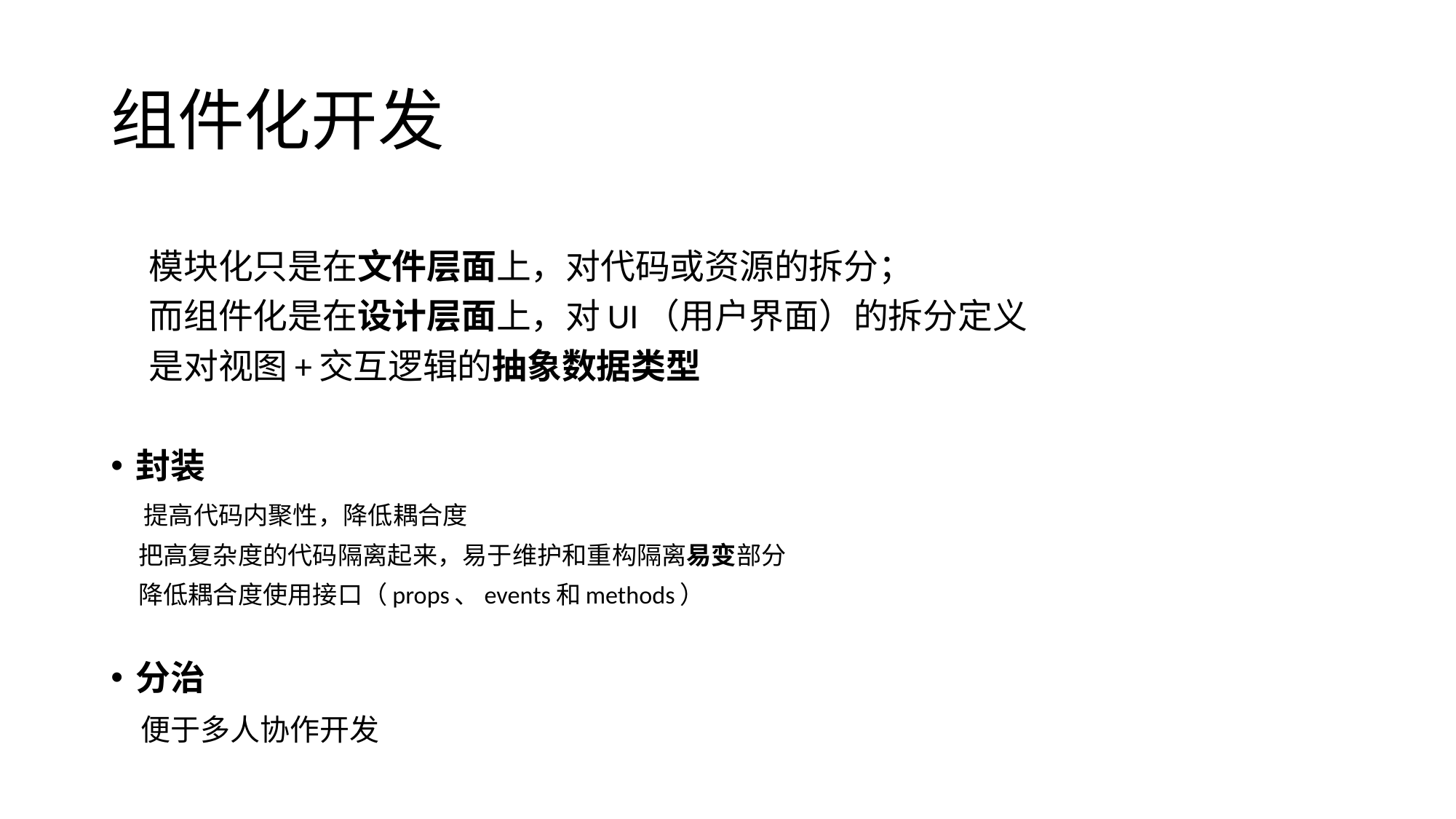

# 组件化开发

    模块化只是在文件层面上，对代码或资源的拆分；
    而组件化是在设计层面上，对UI（用户界面）的拆分定义
    是对视图+交互逻辑的抽象数据类型

封装
    提高代码内聚性，降低耦合度
    把高复杂度的代码隔离起来，易于维护和重构隔离易变部分
    降低耦合度使用接口（props、events和methods）

分治
   便于多人协作开发